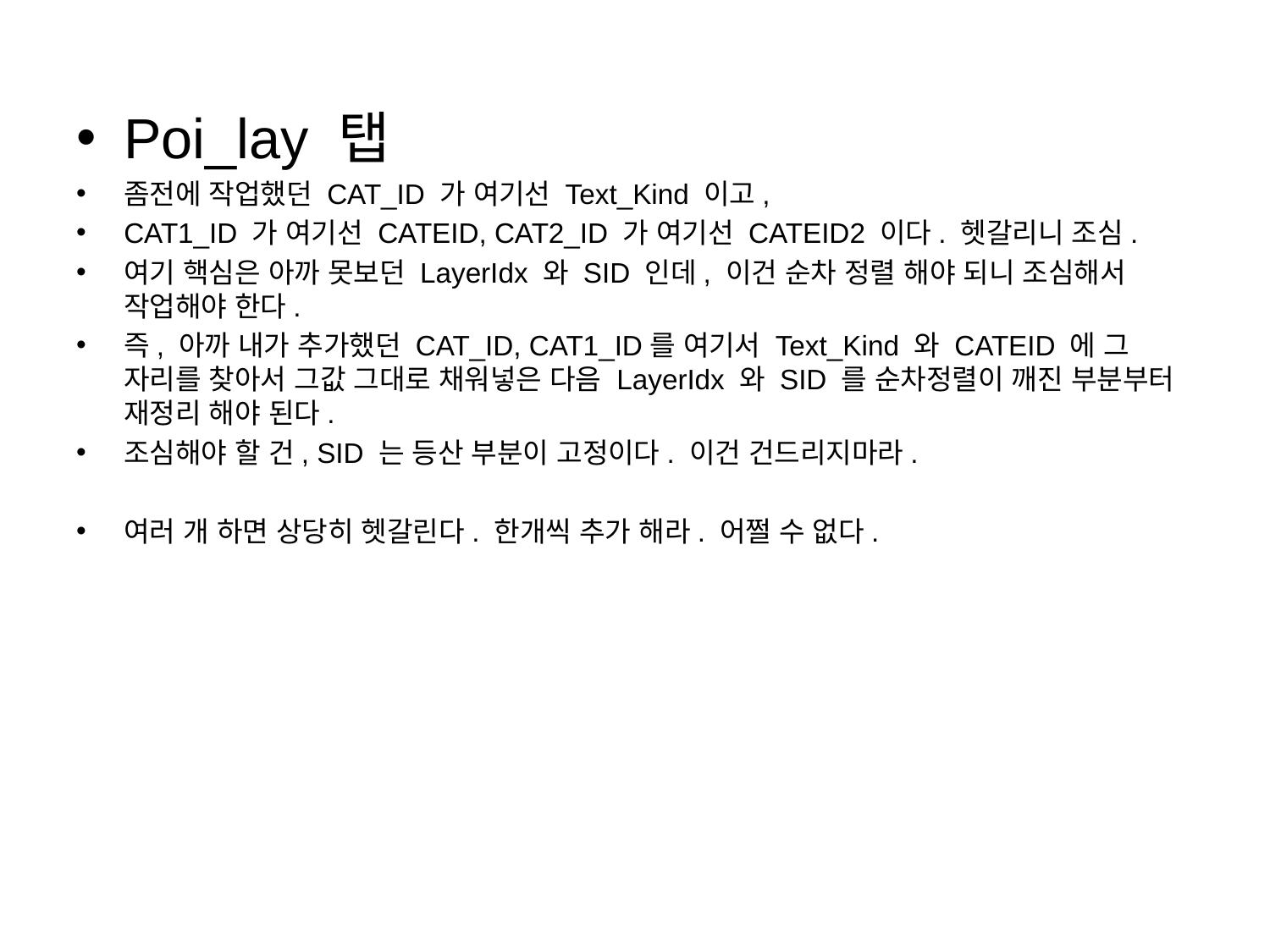

Poi_lay 탭
좀전에 작업했던 CAT_ID 가 여기선 Text_Kind 이고,
CAT1_ID 가 여기선 CATEID, CAT2_ID 가 여기선 CATEID2 이다. 헷갈리니 조심.
여기 핵심은 아까 못보던 LayerIdx 와 SID 인데, 이건 순차 정렬 해야 되니 조심해서 작업해야 한다.
즉, 아까 내가 추가했던 CAT_ID, CAT1_ID를 여기서 Text_Kind 와 CATEID 에 그 자리를 찾아서 그값 그대로 채워넣은 다음 LayerIdx 와 SID 를 순차정렬이 깨진 부분부터 재정리 해야 된다.
조심해야 할 건, SID 는 등산 부분이 고정이다. 이건 건드리지마라.

여러 개 하면 상당히 헷갈린다. 한개씩 추가 해라. 어쩔 수 없다.